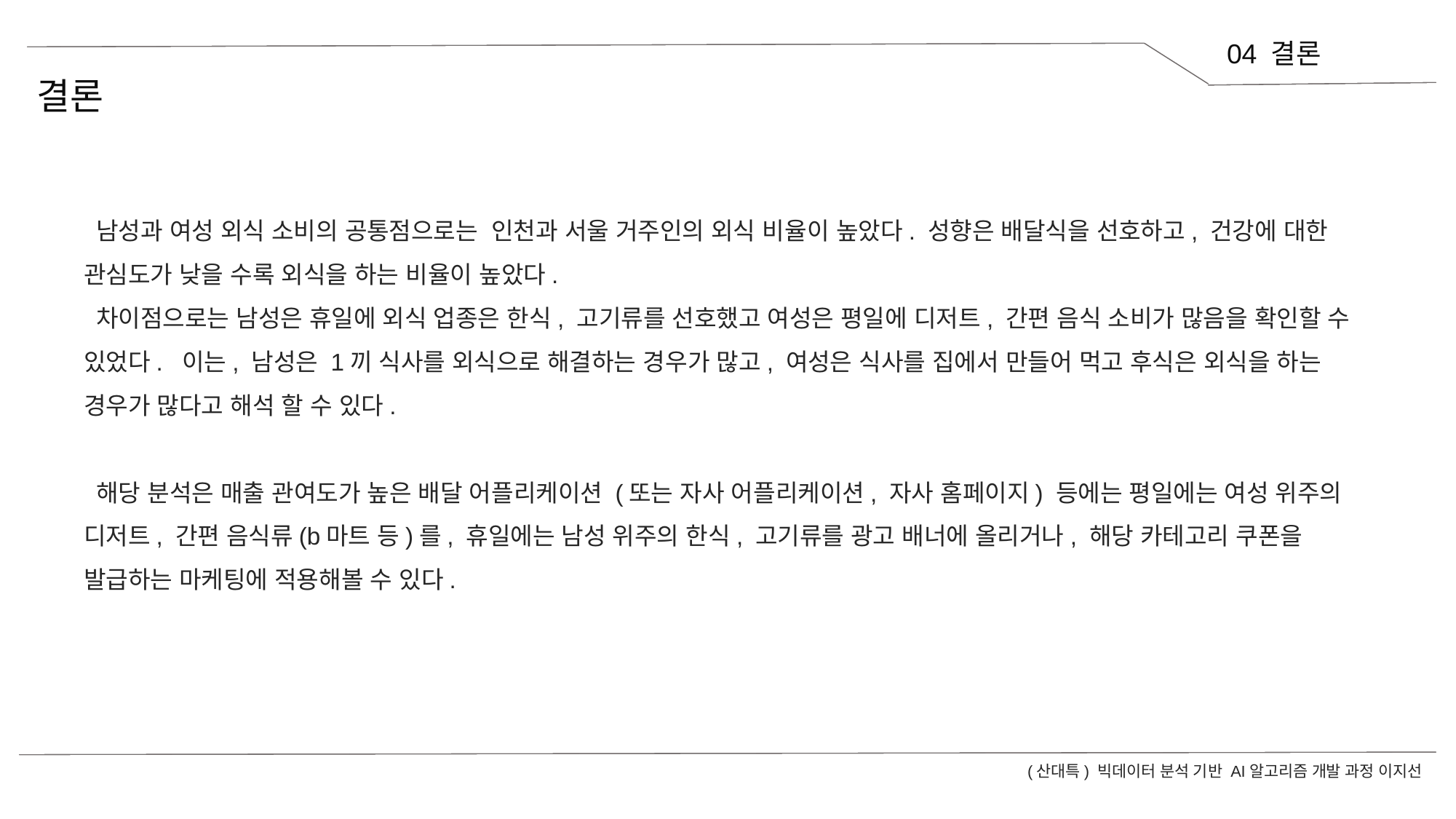

04 결론
결론
 남성과 여성 외식 소비의 공통점으로는  인천과 서울 거주인의 외식 비율이 높았다. 성향은 배달식을 선호하고, 건강에 대한 관심도가 낮을 수록 외식을 하는 비율이 높았다.
 차이점으로는 남성은 휴일에 외식 업종은 한식, 고기류를 선호했고 여성은 평일에 디저트, 간편 음식 소비가 많음을 확인할 수 있었다.  이는, 남성은 1끼 식사를 외식으로 해결하는 경우가 많고, 여성은 식사를 집에서 만들어 먹고 후식은 외식을 하는 경우가 많다고 해석 할 수 있다.

 해당 분석은 매출 관여도가 높은 배달 어플리케이션 (또는 자사 어플리케이션, 자사 홈페이지) 등에는 평일에는 여성 위주의 디저트, 간편 음식류(b마트 등)를, 휴일에는 남성 위주의 한식, 고기류를 광고 배너에 올리거나, 해당 카테고리 쿠폰을 발급하는 마케팅에 적용해볼 수 있다.